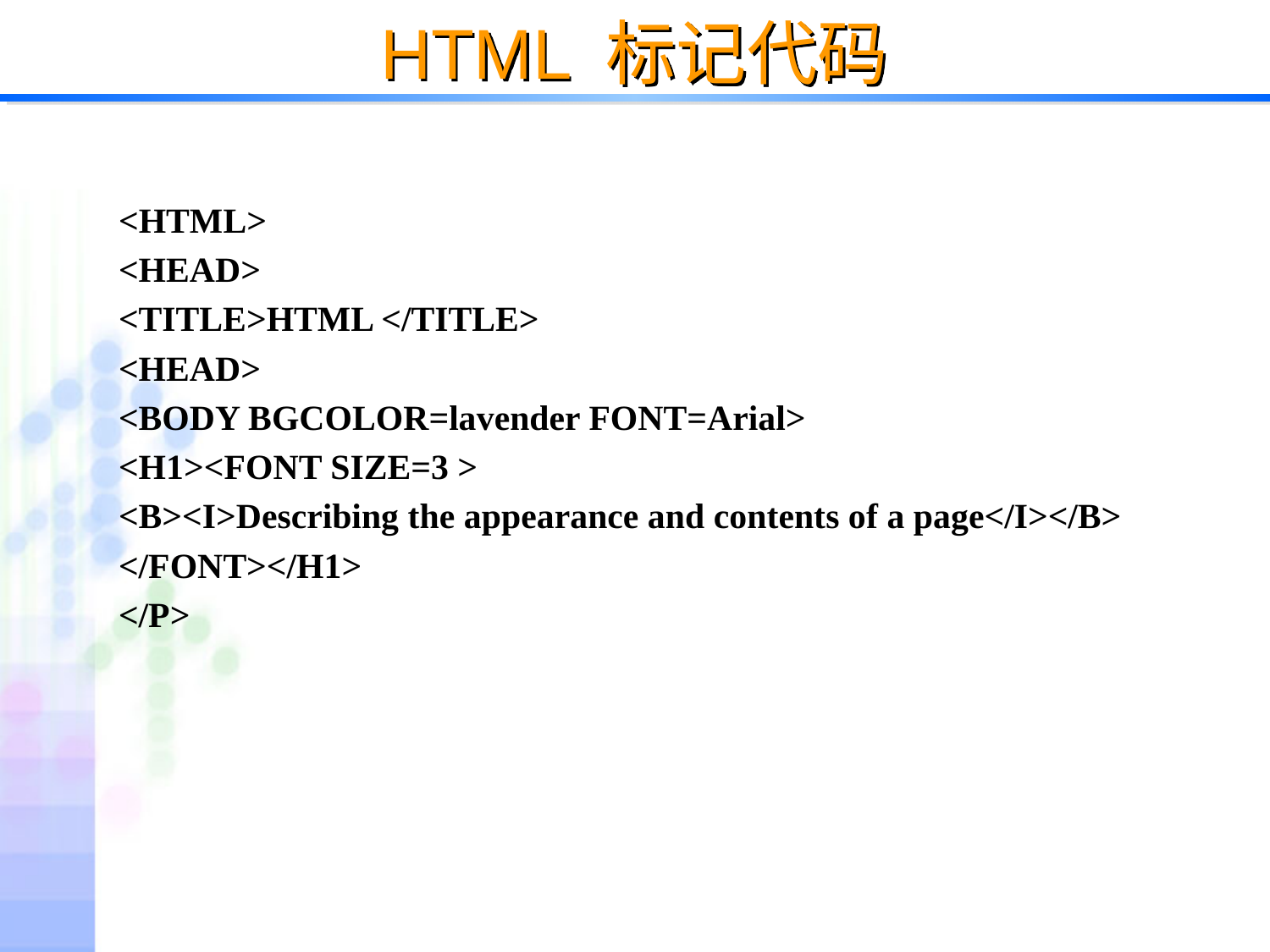

# HTML 标记代码
<HTML>
<HEAD>
<TITLE>HTML </TITLE>
<HEAD>
<BODY BGCOLOR=lavender FONT=Arial>
<H1><FONT SIZE=3 >
<B><I>Describing the appearance and contents of a page</I></B>
</FONT></H1>
</P>